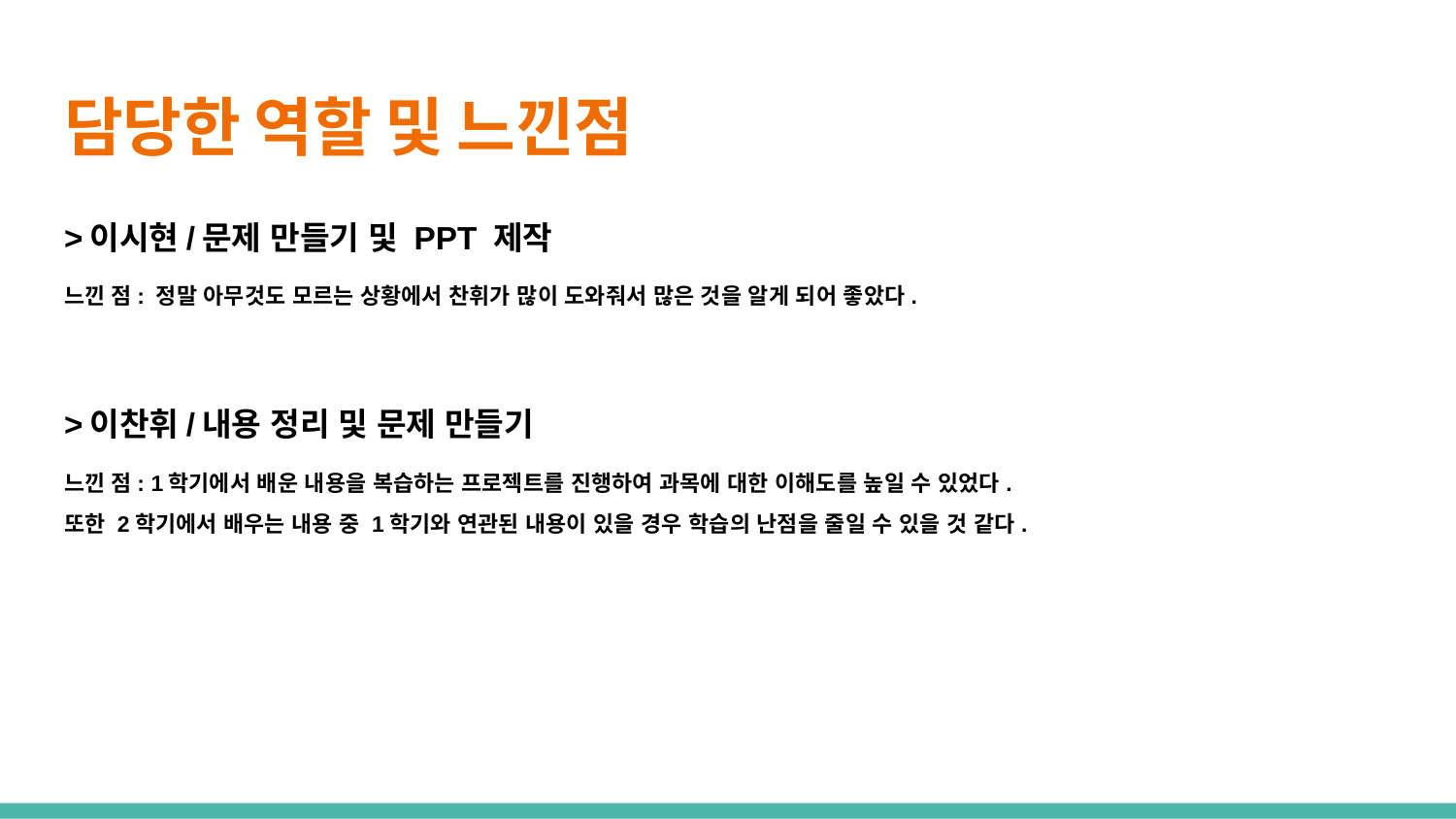

# 담당한 역할 및 느낀점
>이시현/문제 만들기 및 PPT 제작
느낀 점: 정말 아무것도 모르는 상황에서 찬휘가 많이 도와줘서 많은 것을 알게 되어 좋았다.

>이찬휘/내용 정리 및 문제 만들기
느낀 점: 1학기에서 배운 내용을 복습하는 프로젝트를 진행하여 과목에 대한 이해도를 높일 수 있었다.

또한 2학기에서 배우는 내용 중 1학기와 연관된 내용이 있을 경우 학습의 난점을 줄일 수 있을 것 같다.